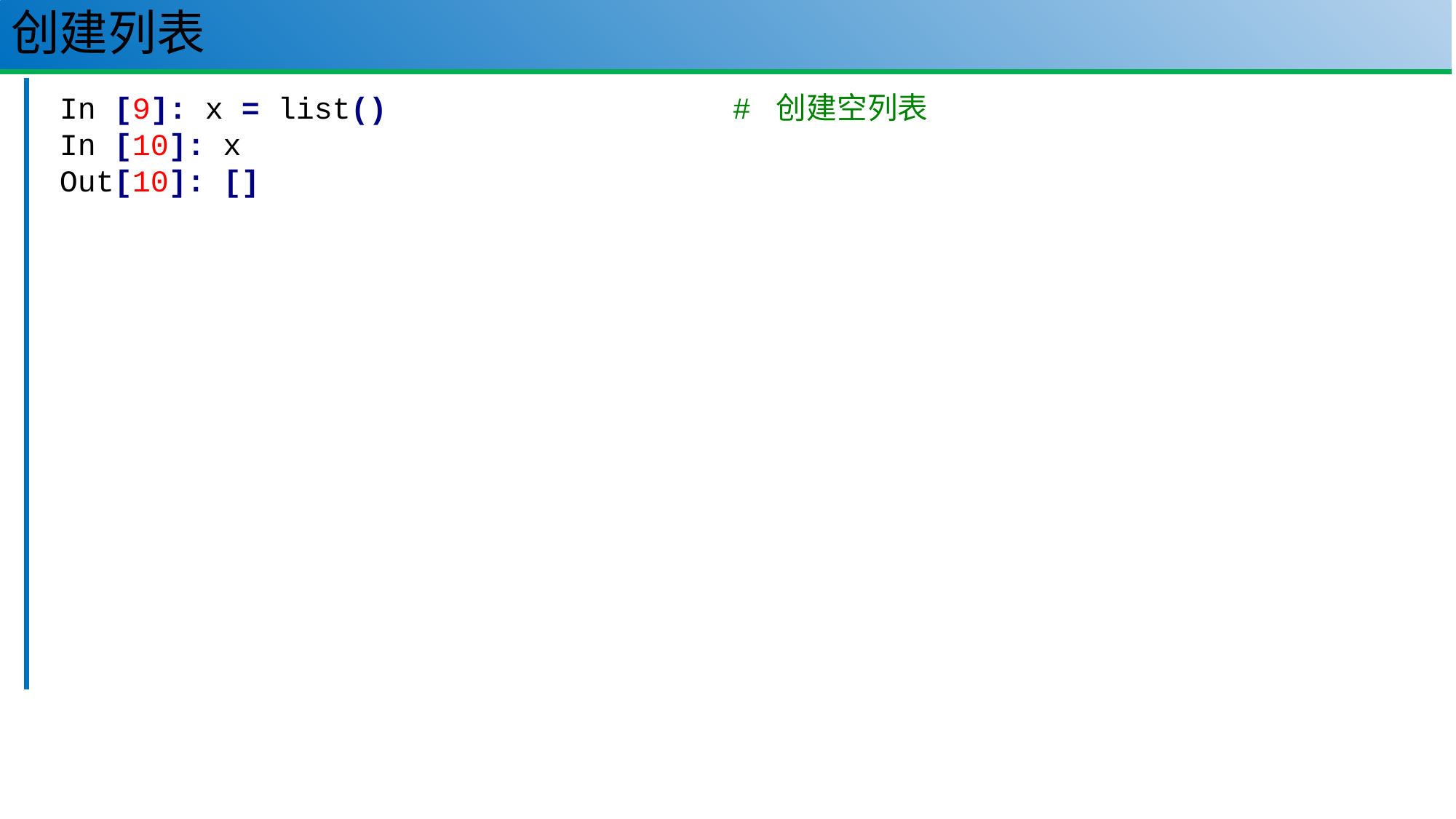

# 创建列表
4
In [9]: x = list()                   # 创建空列表
In [10]: x
Out[10]: []